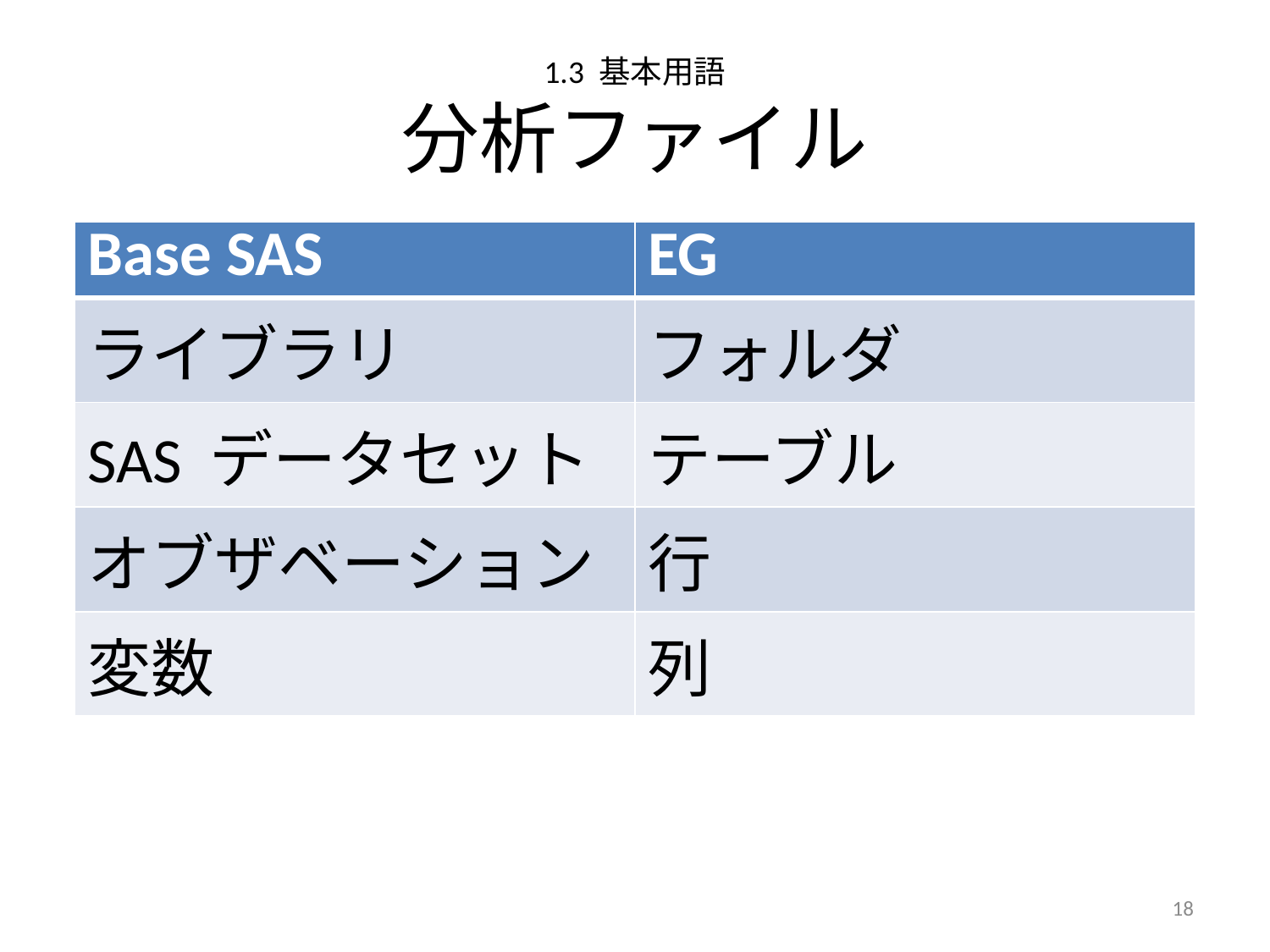

# 1.3 基本用語 分析ファイル
| Base SAS | EG |
| --- | --- |
| ライブラリ | フォルダ |
| SAS データセット | テーブル |
| オブザベーション | 行 |
| 変数 | 列 |
18